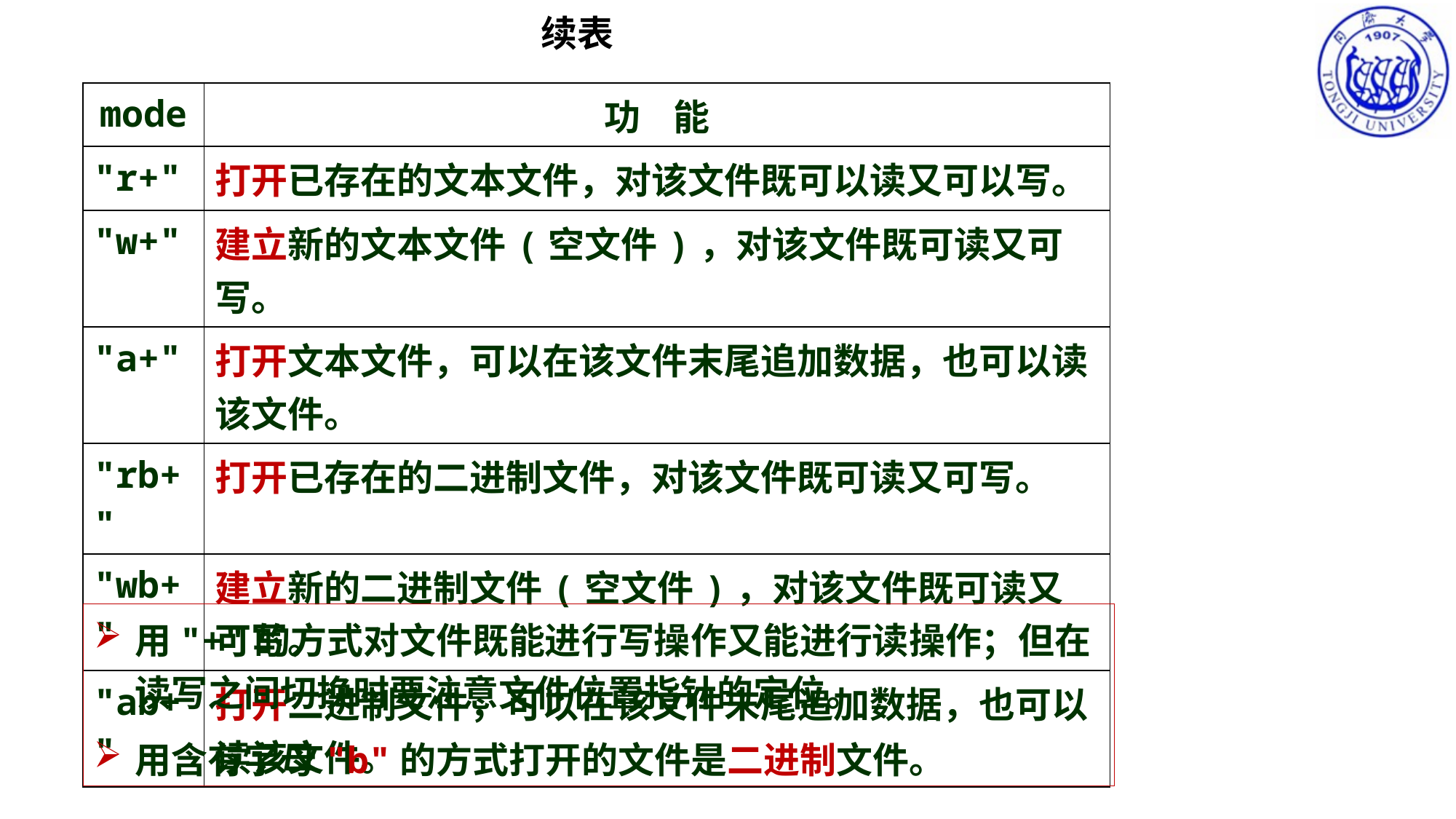

续表
| mode | 功 能 |
| --- | --- |
| "r+" | 打开已存在的文本文件，对该文件既可以读又可以写。 |
| "w+" | 建立新的文本文件(空文件)，对该文件既可读又可写。 |
| "a+" | 打开文本文件，可以在该文件末尾追加数据，也可以读该文件。 |
| "rb+" | 打开已存在的二进制文件，对该文件既可读又可写。 |
| "wb+" | 建立新的二进制文件(空文件)，对该文件既可读又可写。 |
| "ab+" | 打开二进制文件，可以在该文件末尾追加数据，也可以读该文件。 |
用"+"的方式对文件既能进行写操作又能进行读操作；但在读写之间切换时要注意文件位置指针的定位。
用含有字母"b"的方式打开的文件是二进制文件。